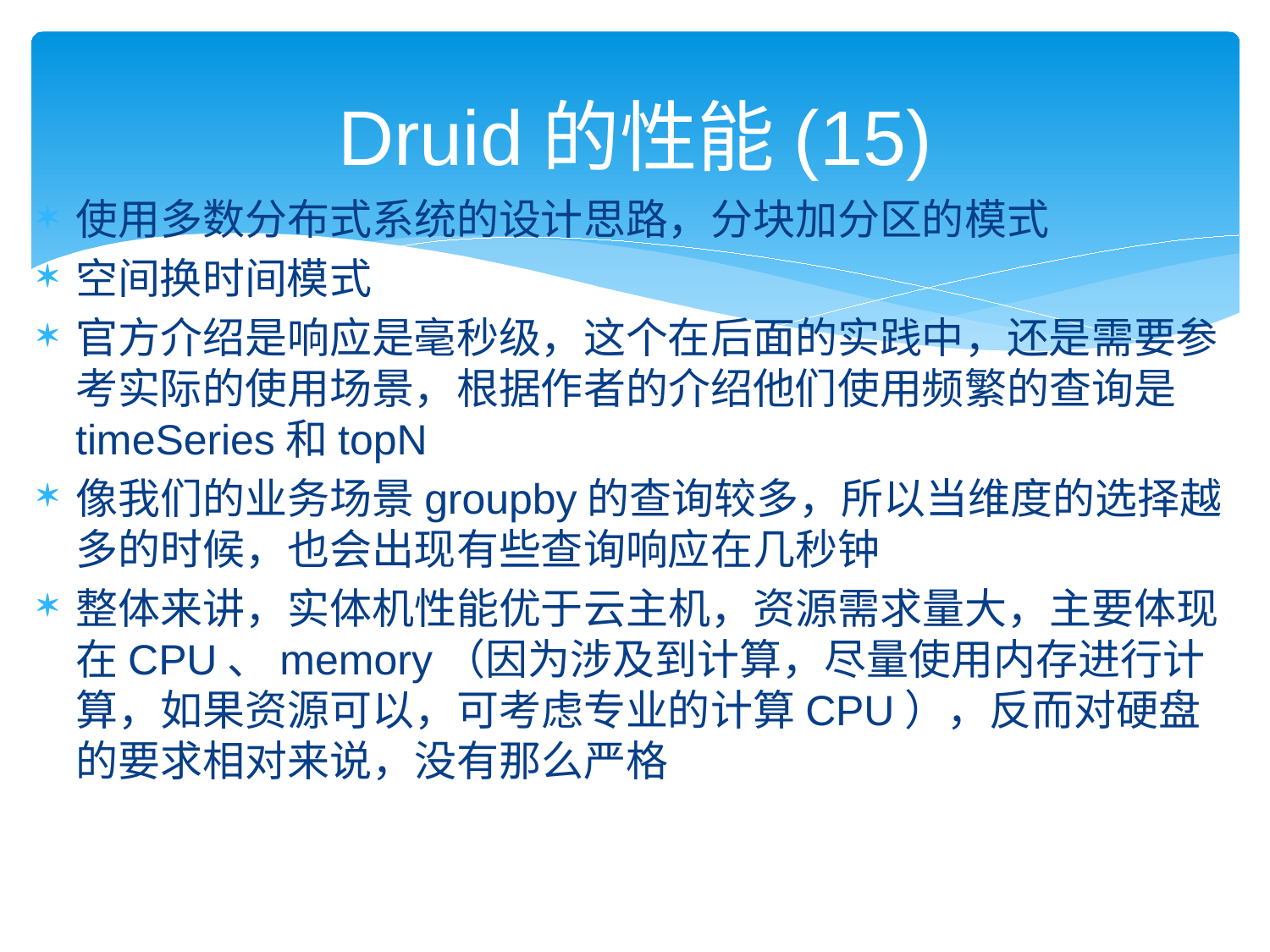

# Druid的性能(15)
使用多数分布式系统的设计思路，分块加分区的模式
空间换时间模式
官方介绍是响应是毫秒级，这个在后面的实践中，还是需要参考实际的使用场景，根据作者的介绍他们使用频繁的查询是timeSeries和topN
像我们的业务场景groupby的查询较多，所以当维度的选择越多的时候，也会出现有些查询响应在几秒钟
整体来讲，实体机性能优于云主机，资源需求量大，主要体现在CPU、memory（因为涉及到计算，尽量使用内存进行计算，如果资源可以，可考虑专业的计算CPU），反而对硬盘的要求相对来说，没有那么严格